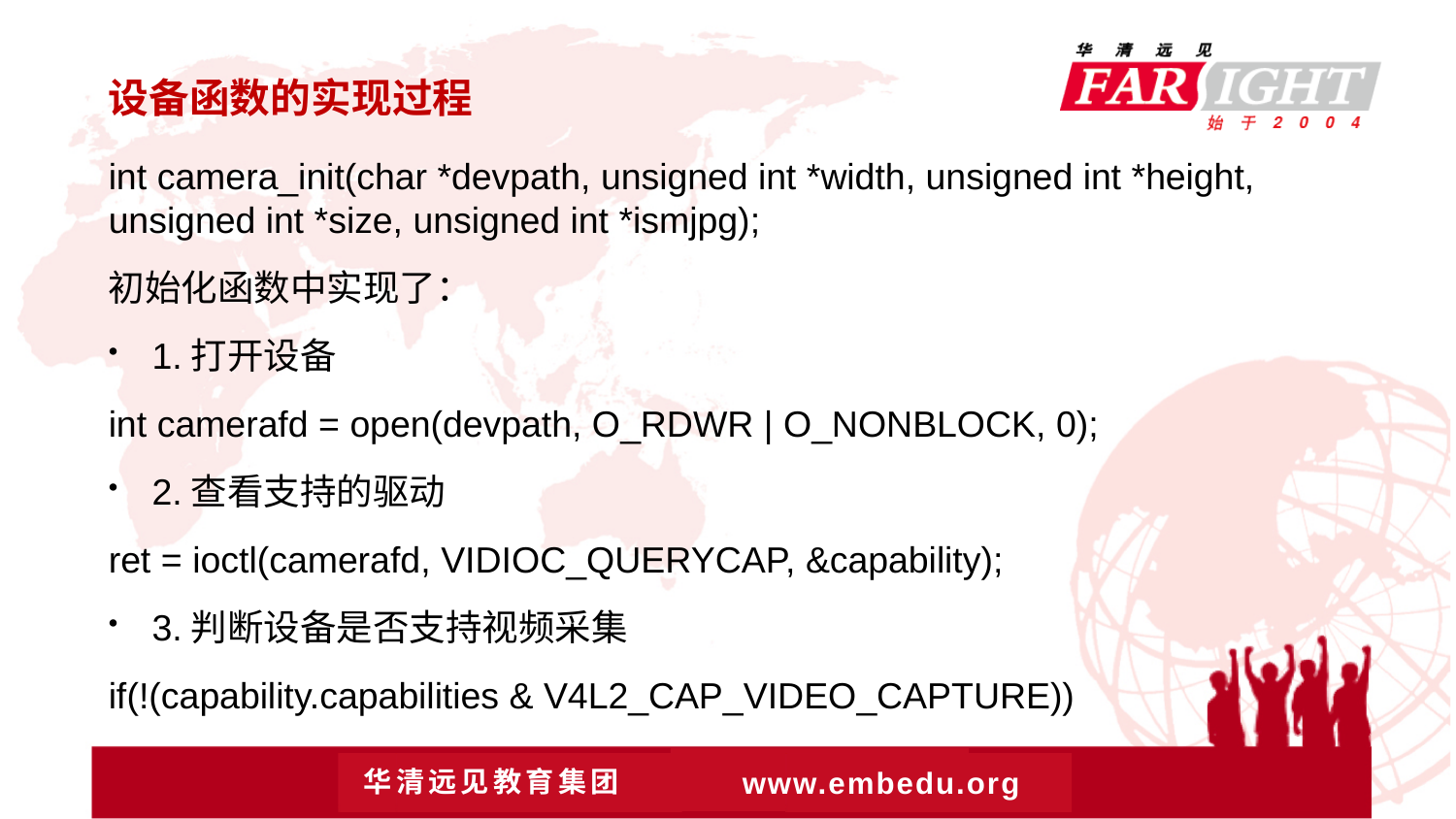

# 设备函数的实现过程
int camera_init(char *devpath, unsigned int *width, unsigned int *height, unsigned int *size, unsigned int *ismjpg);
初始化函数中实现了：
1.打开设备
int camerafd = open(devpath, O_RDWR | O_NONBLOCK, 0);
2.查看支持的驱动
ret = ioctl(camerafd, VIDIOC_QUERYCAP, &capability);
3.判断设备是否支持视频采集
if(!(capability.capabilities & V4L2_CAP_VIDEO_CAPTURE))